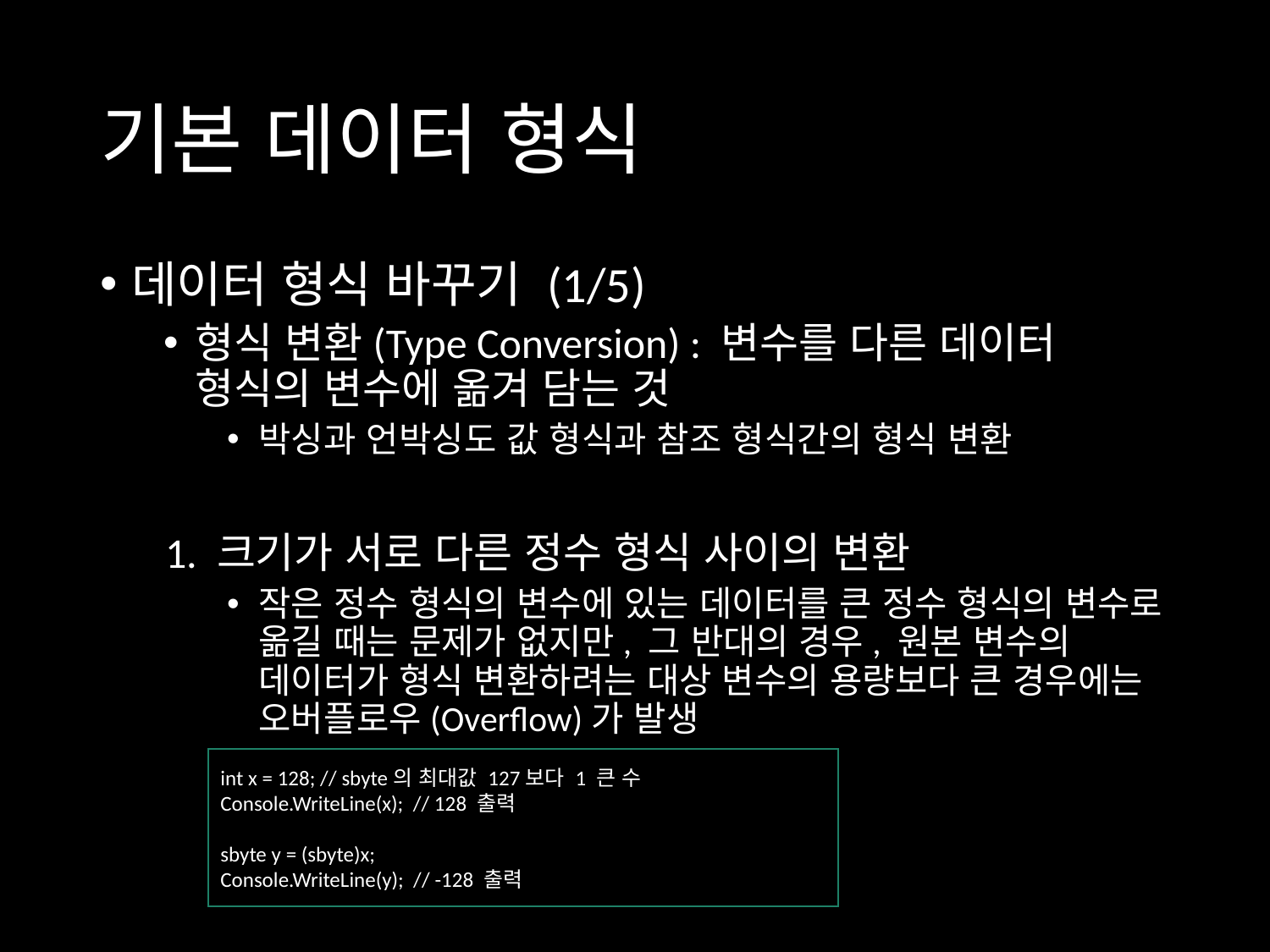

# 기본 데이터 형식
데이터 형식 바꾸기 (1/5)
형식 변환(Type Conversion) : 변수를 다른 데이터 형식의 변수에 옮겨 담는 것
박싱과 언박싱도 값 형식과 참조 형식간의 형식 변환

1. 크기가 서로 다른 정수 형식 사이의 변환
작은 정수 형식의 변수에 있는 데이터를 큰 정수 형식의 변수로 옮길 때는 문제가 없지만, 그 반대의 경우, 원본 변수의 데이터가 형식 변환하려는 대상 변수의 용량보다 큰 경우에는 오버플로우(Overflow)가 발생
int x = 128; // sbyte의 최대값 127보다 1 큰 수
Console.WriteLine(x);  // 128 출력

sbyte y = (sbyte)x;
Console.WriteLine(y);  // -128 출력